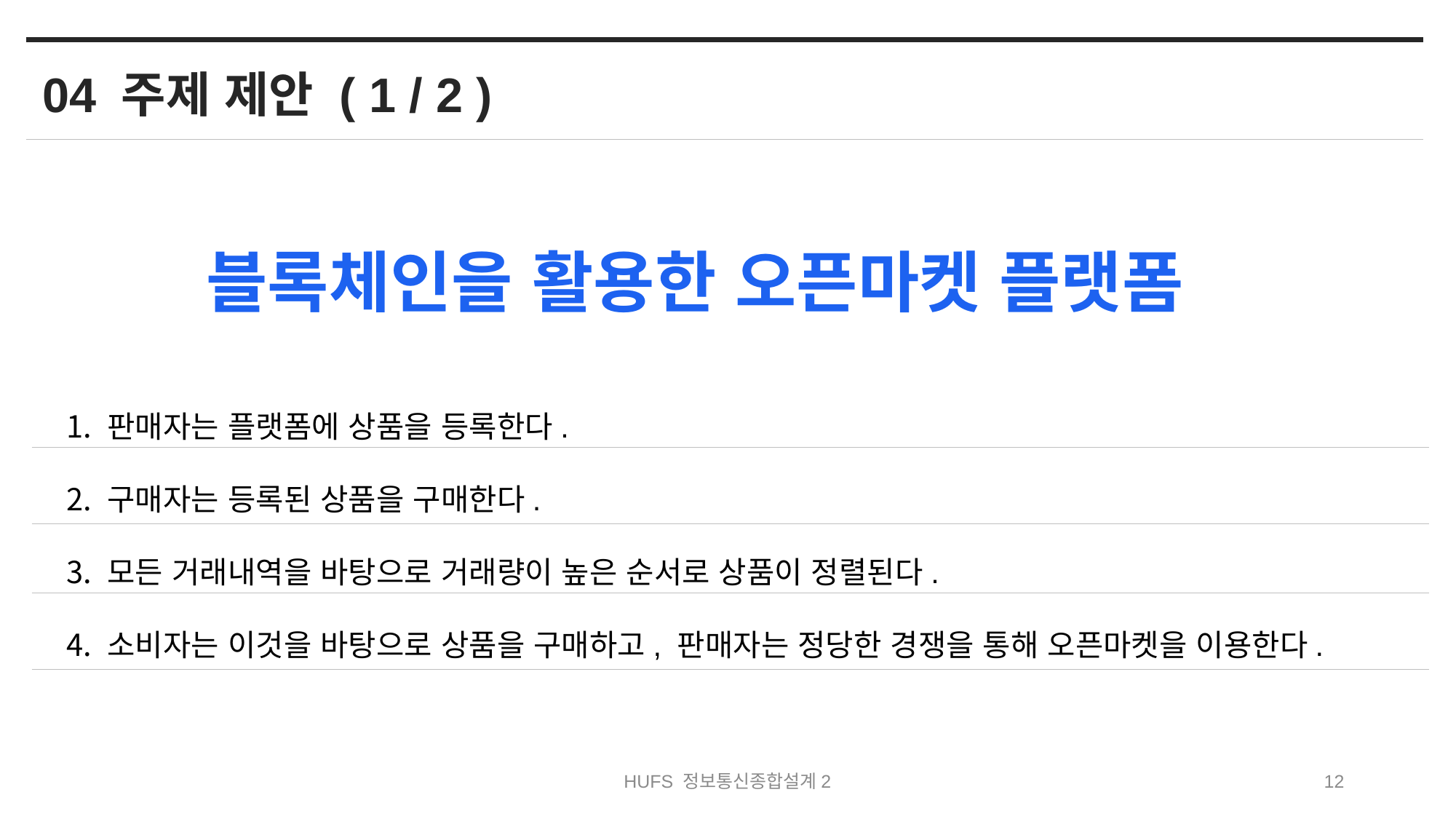

04 주제 제안 ( 1 / 2 )
블록체인을 활용한 오픈마켓 플랫폼
판매자는 플랫폼에 상품을 등록한다.
구매자는 등록된 상품을 구매한다.
모든 거래내역을 바탕으로 거래량이 높은 순서로 상품이 정렬된다.
소비자는 이것을 바탕으로 상품을 구매하고, 판매자는 정당한 경쟁을 통해 오픈마켓을 이용한다.
HUFS 정보통신종합설계2
12